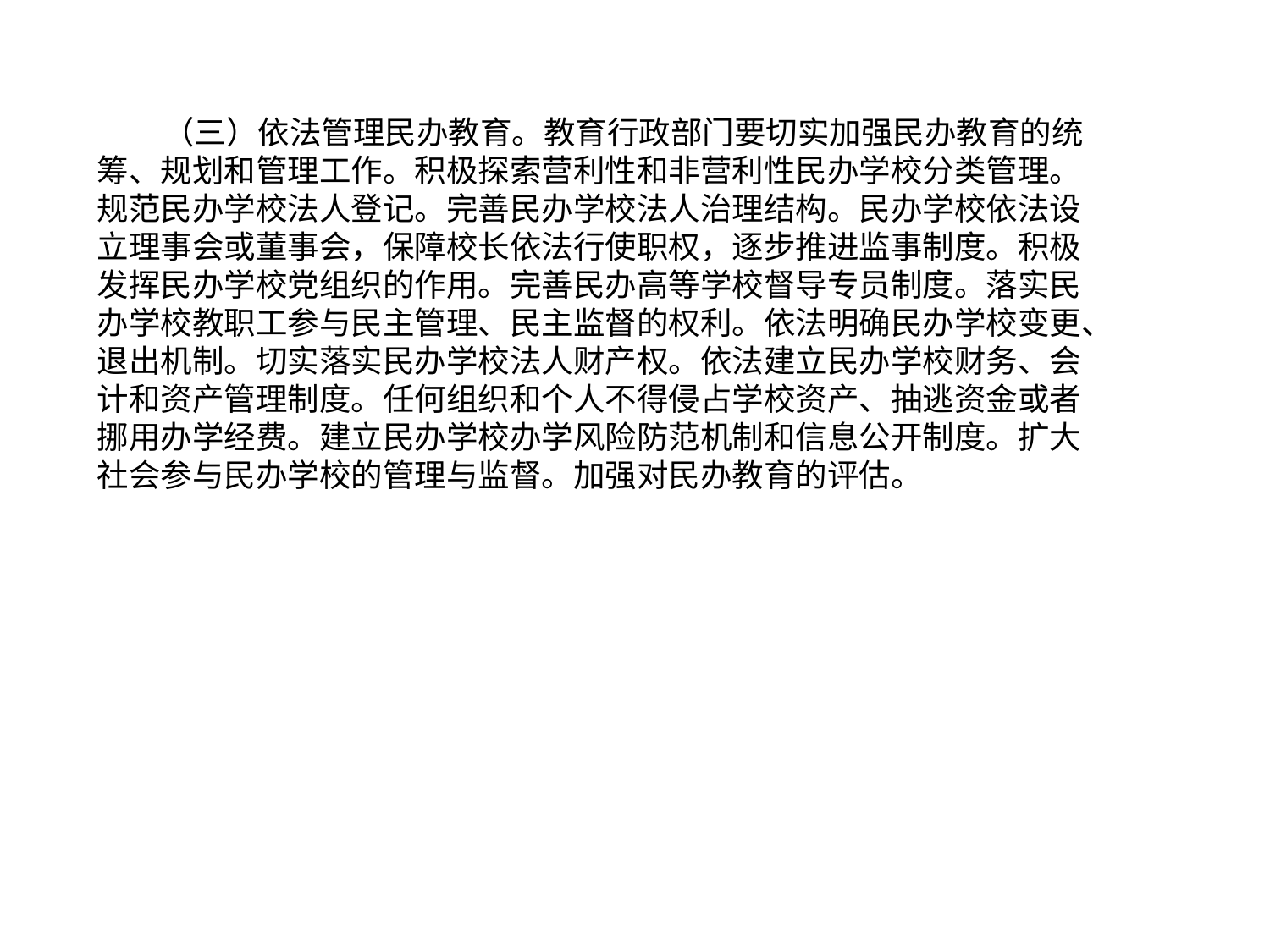

（三）依法管理民办教育。教育行政部门要切实加强民办教育的统筹、规划和管理工作。积极探索营利性和非营利性民办学校分类管理。规范民办学校法人登记。完善民办学校法人治理结构。民办学校依法设立理事会或董事会，保障校长依法行使职权，逐步推进监事制度。积极发挥民办学校党组织的作用。完善民办高等学校督导专员制度。落实民办学校教职工参与民主管理、民主监督的权利。依法明确民办学校变更、退出机制。切实落实民办学校法人财产权。依法建立民办学校财务、会计和资产管理制度。任何组织和个人不得侵占学校资产、抽逃资金或者挪用办学经费。建立民办学校办学风险防范机制和信息公开制度。扩大社会参与民办学校的管理与监督。加强对民办教育的评估。